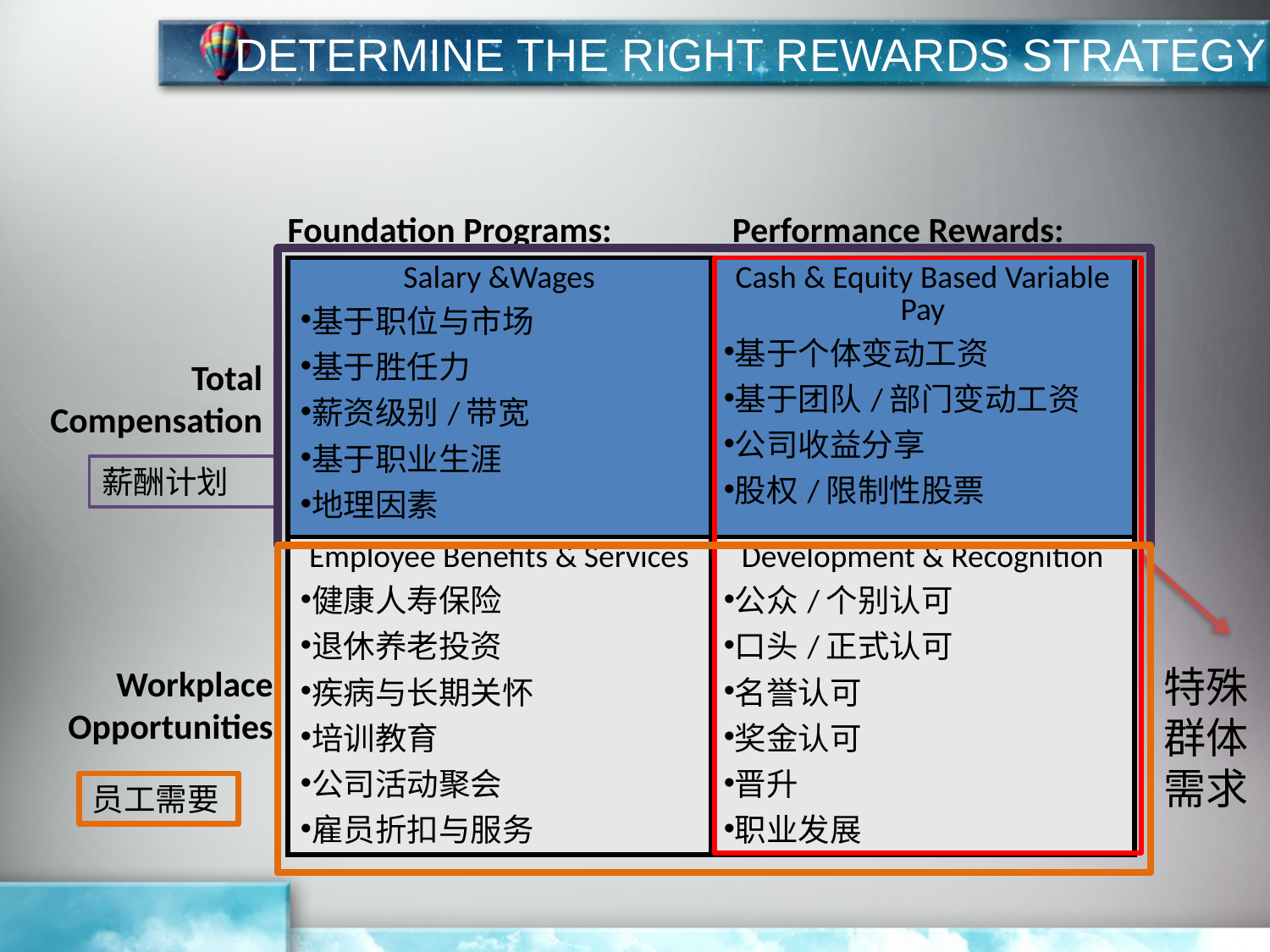

DETERMINE THE RIGHT REWARDS STRATEGY
Foundation Programs:
Performance Rewards:

| Salary &Wages 基于职位与市场 基于胜任力 薪资级别/带宽 基于职业生涯 地理因素 货币与市场因素 | Cash & Equity Based Variable Pay 基于个体变动工资 基于团队/部门变动工资 公司收益分享 股权/限制性股票 |
| --- | --- |
| Employee Benefits & Services 健康人寿保险 退休养老投资 疾病与长期关怀 培训教育 公司活动聚会 雇员折扣与服务 | Development & Recognition 公众/个别认可 口头/正式认可 名誉认可 奖金认可 晋升 职业发展 |

Total Compensation
薪酬计划

特殊群体需求
Workplace Opportunities
员工需要